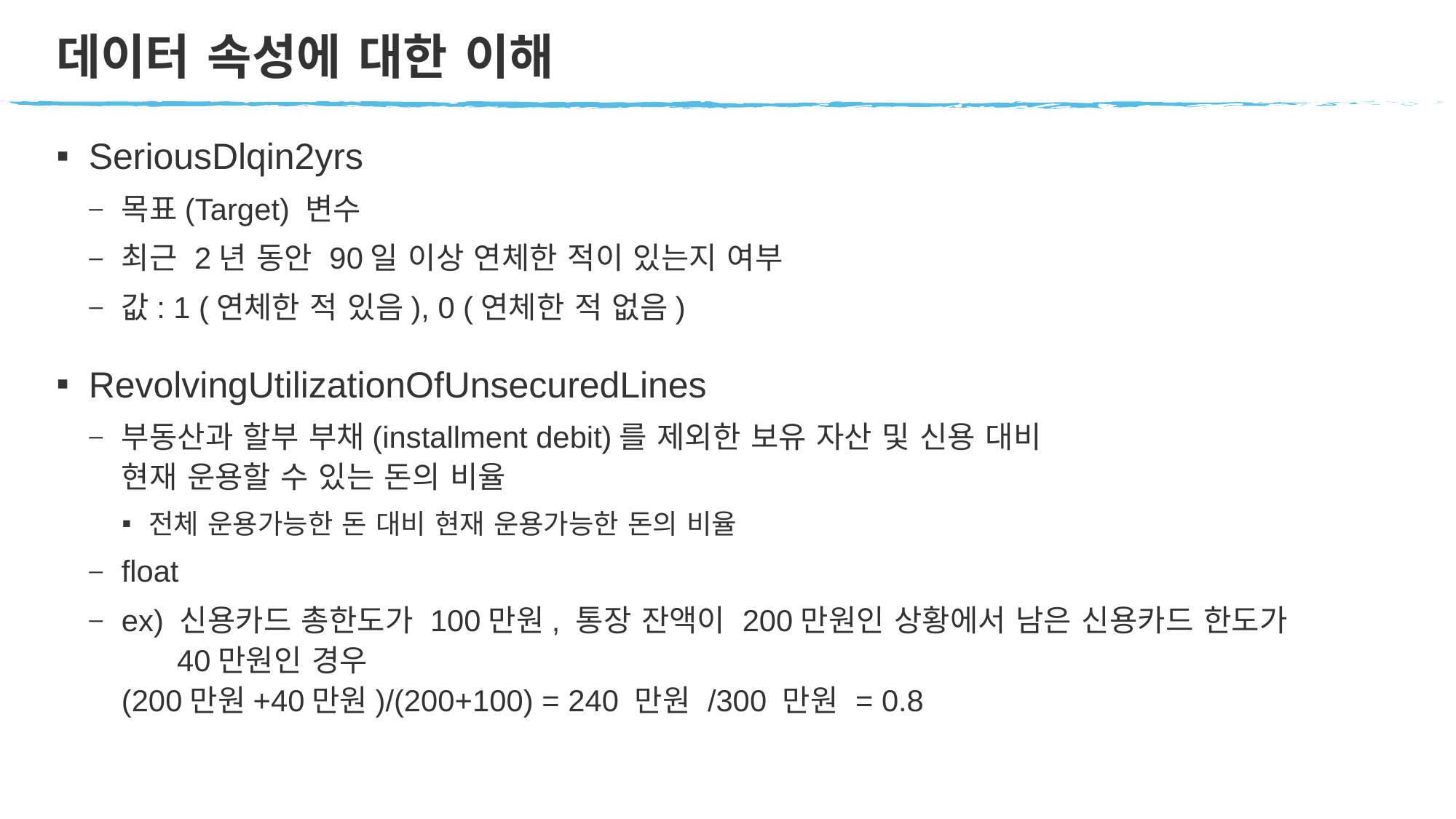

데이터 속성에 대한 이해
SeriousDlqin2yrs
목표(Target) 변수
최근 2년 동안 90일 이상 연체한 적이 있는지 여부
값: 1 (연체한 적 있음), 0 (연체한 적 없음)
RevolvingUtilizationOfUnsecuredLines
부동산과 할부 부채(installment debit)를 제외한 보유 자산 및 신용 대비
현재 운용할 수 있는 돈의 비율
전체 운용가능한 돈 대비 현재 운용가능한 돈의 비율
float
ex) 신용카드 총한도가 100만원, 통장 잔액이 200만원인 상황에서 남은 신용카드 한도가
     40만원인 경우
(200만원+40만원)/(200+100) = 240 만원 /300 만원 = 0.8